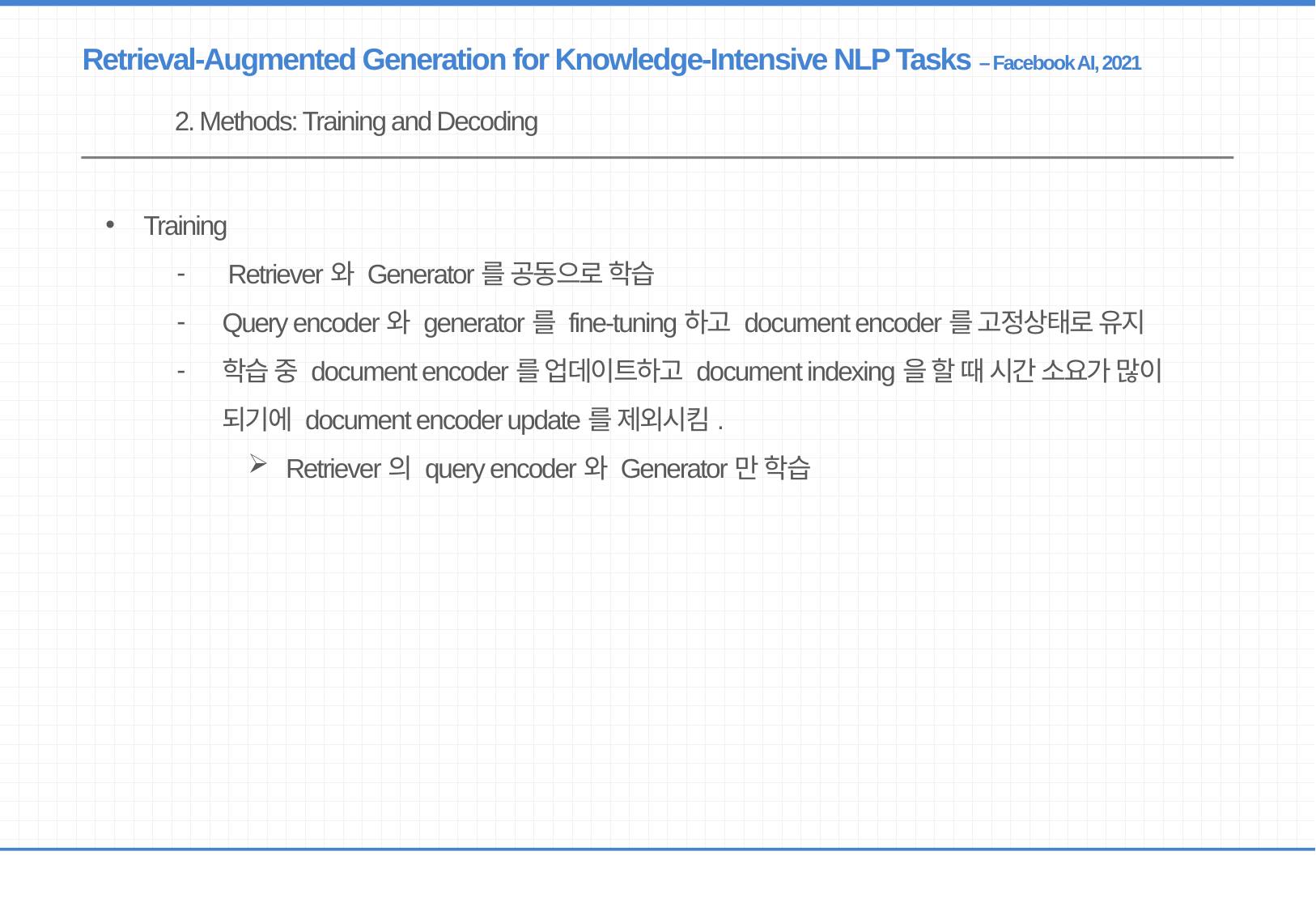

Retrieval-Augmented Generation for Knowledge-Intensive NLP Tasks – Facebook AI, 2021
2. Methods: Training and Decoding

Training
  Retriever와 Generator를 공동으로 학습
Query encoder와 generator를 fine-tuning하고 document encoder를 고정상태로 유지
학습 중 document encoder를 업데이트하고 document indexing을 할 때 시간 소요가 많이 되기에 document encoder update를 제외시킴.
Retriever의 query encoder와 Generator만 학습